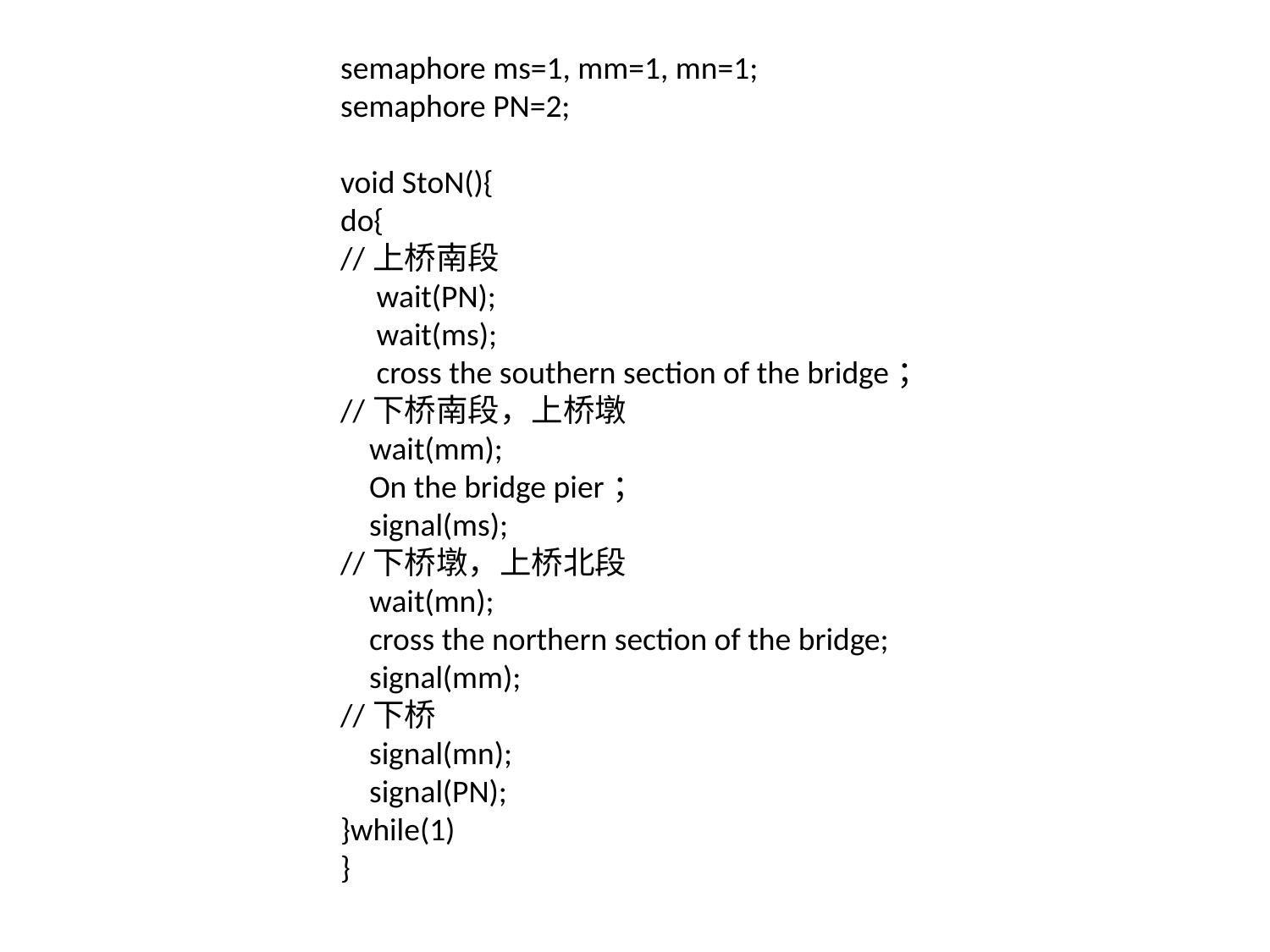

semaphore ms=1, mm=1, mn=1;
semaphore PN=2;

void StoN(){
do{
//上桥南段
     wait(PN);
     wait(ms);
     cross the southern section of the bridge；
//下桥南段，上桥墩
    wait(mm);
    On the bridge pier；
    signal(ms);
//下桥墩，上桥北段
    wait(mn);
    cross the northern section of the bridge;
    signal(mm);
//下桥
    signal(mn);
    signal(PN);
}while(1)
}